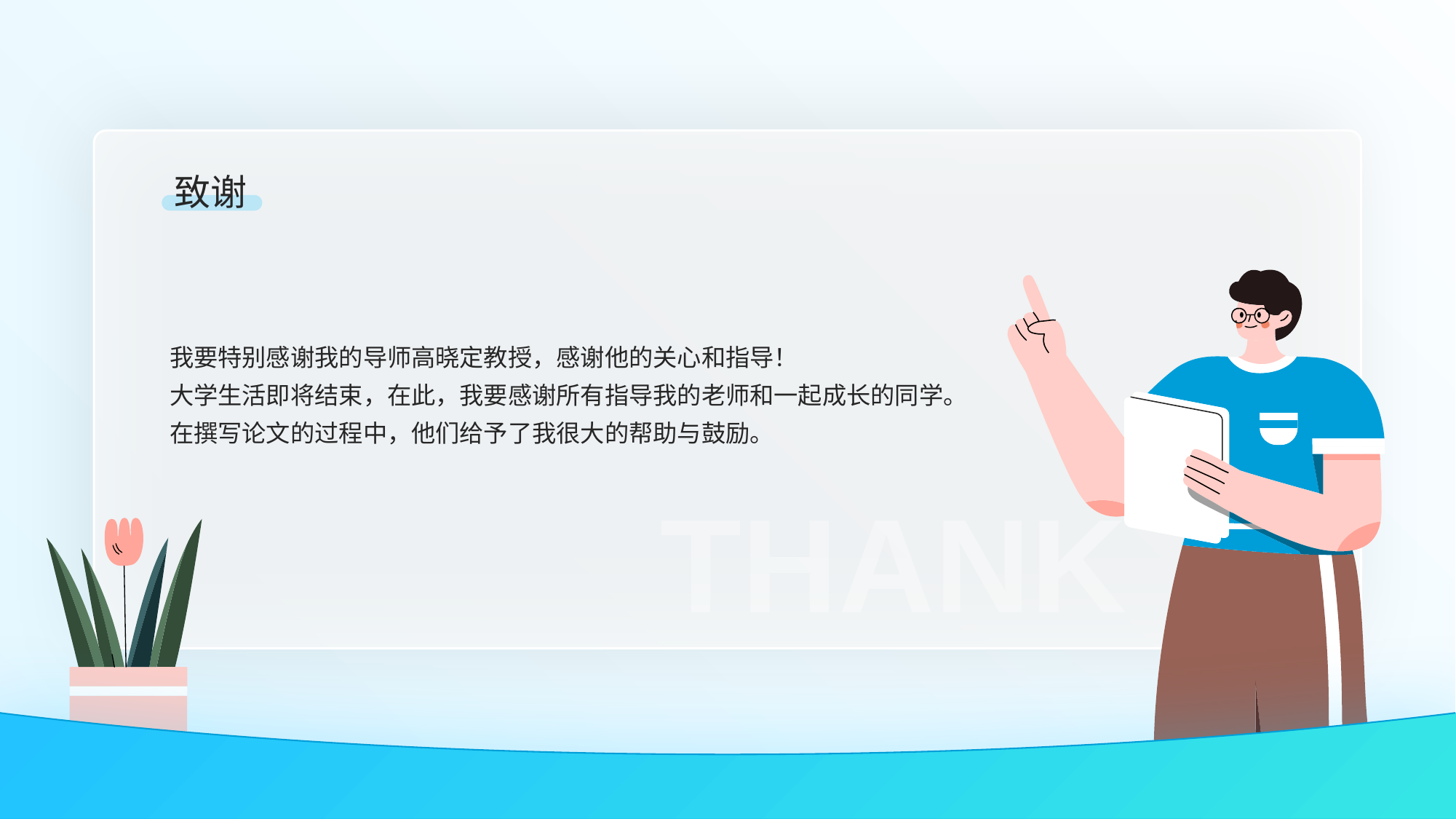

致谢

我要特别感谢我的导师高晓定教授，感谢他的关心和指导！
大学生活即将结束，在此，我要感谢所有指导我的老师和一起成长的同学。在撰写论文的过程中，他们给予了我很大的帮助与鼓励。
THANK